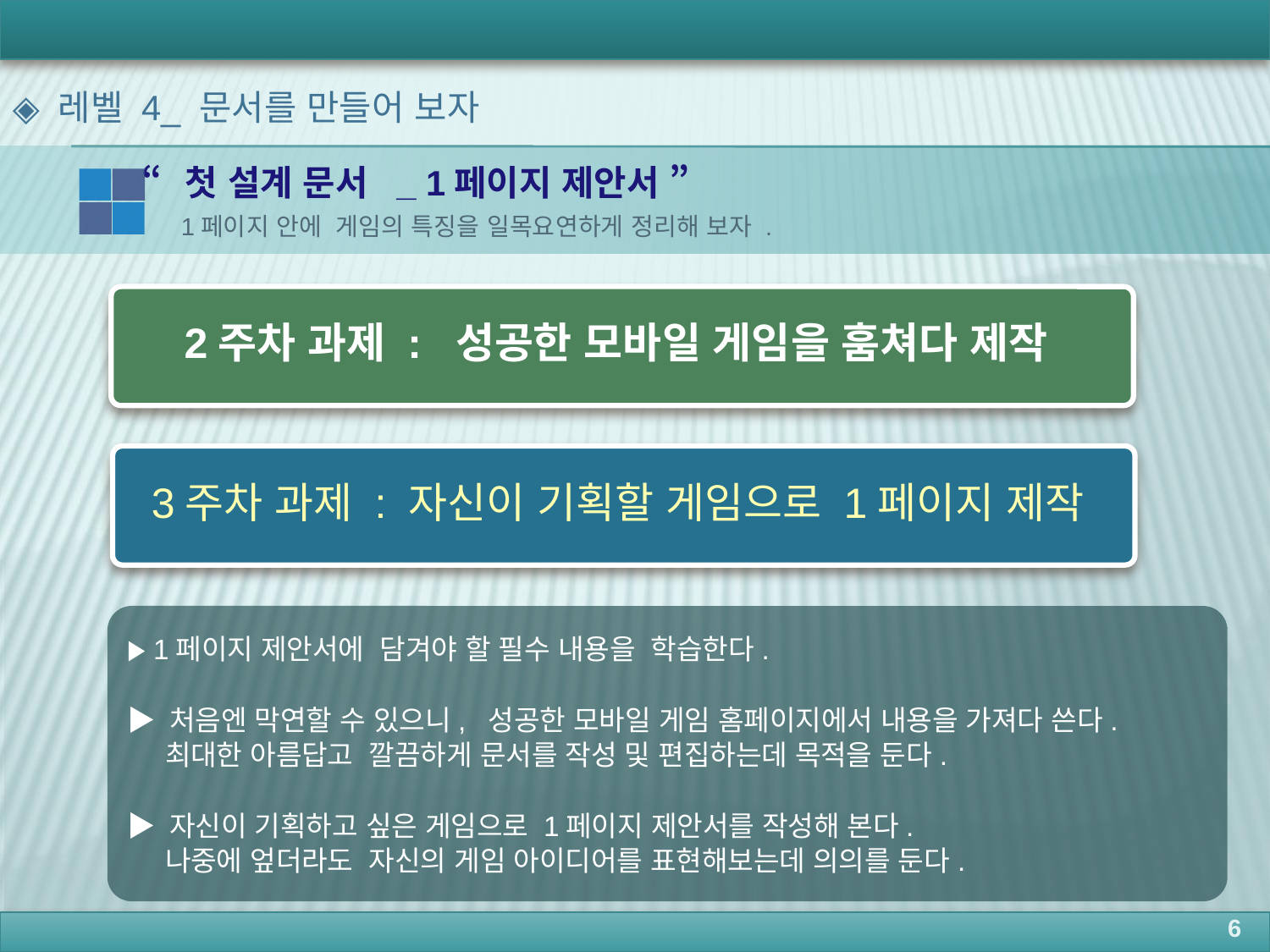

◈ 레벨 4_ 문서를 만들어 보자

“첫 설계 문서  _ 1페이지 제안서 ”

1페이지 안에  게임의 특징을 일목요연하게 정리해 보자 .
2주차 과제 :  성공한 모바일 게임을 훔쳐다 제작
3주차 과제 : 자신이 기획할 게임으로 1페이지 제작
▶ 1페이지 제안서에  담겨야 할 필수 내용을  학습한다.

▶ 처음엔 막연할 수 있으니,  성공한 모바일 게임 홈페이지에서 내용을 가져다 쓴다.
    최대한 아름답고  깔끔하게 문서를 작성 및 편집하는데 목적을 둔다.

▶ 자신이 기획하고 싶은 게임으로 1페이지 제안서를 작성해 본다.
    나중에 엎더라도  자신의 게임 아이디어를 표현해보는데 의의를 둔다.
6